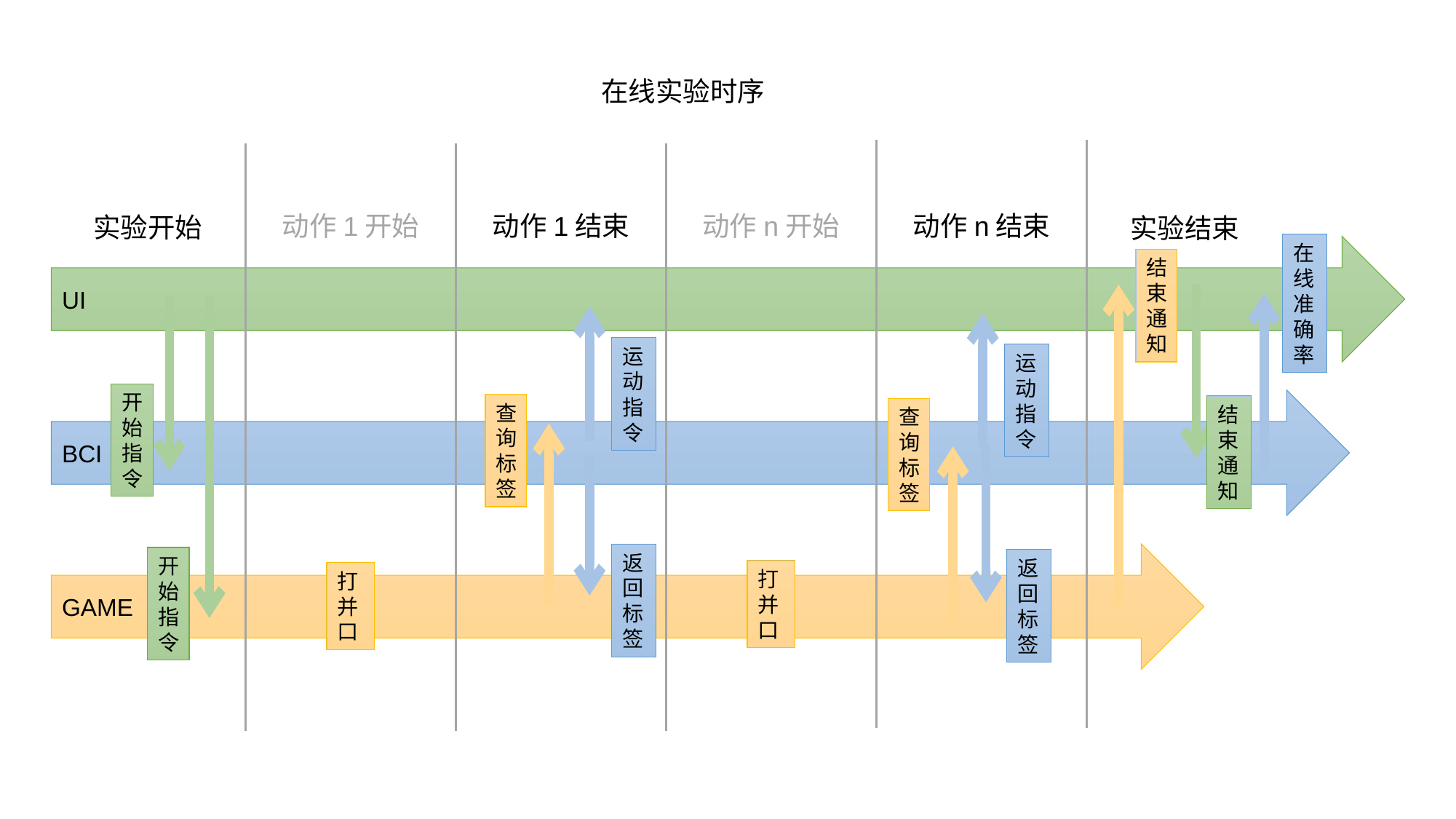

在线实验时序
动作1开始
动作1结束
动作n开始
动作n结束
实验开始
实验结束
在线准确率
UI
结束通知
运动指令
运动指令
开始指令
BCI
查询标签
结束通知
查询标签
GAME
返回标签
开始指令
返回标签
打并口
打并口